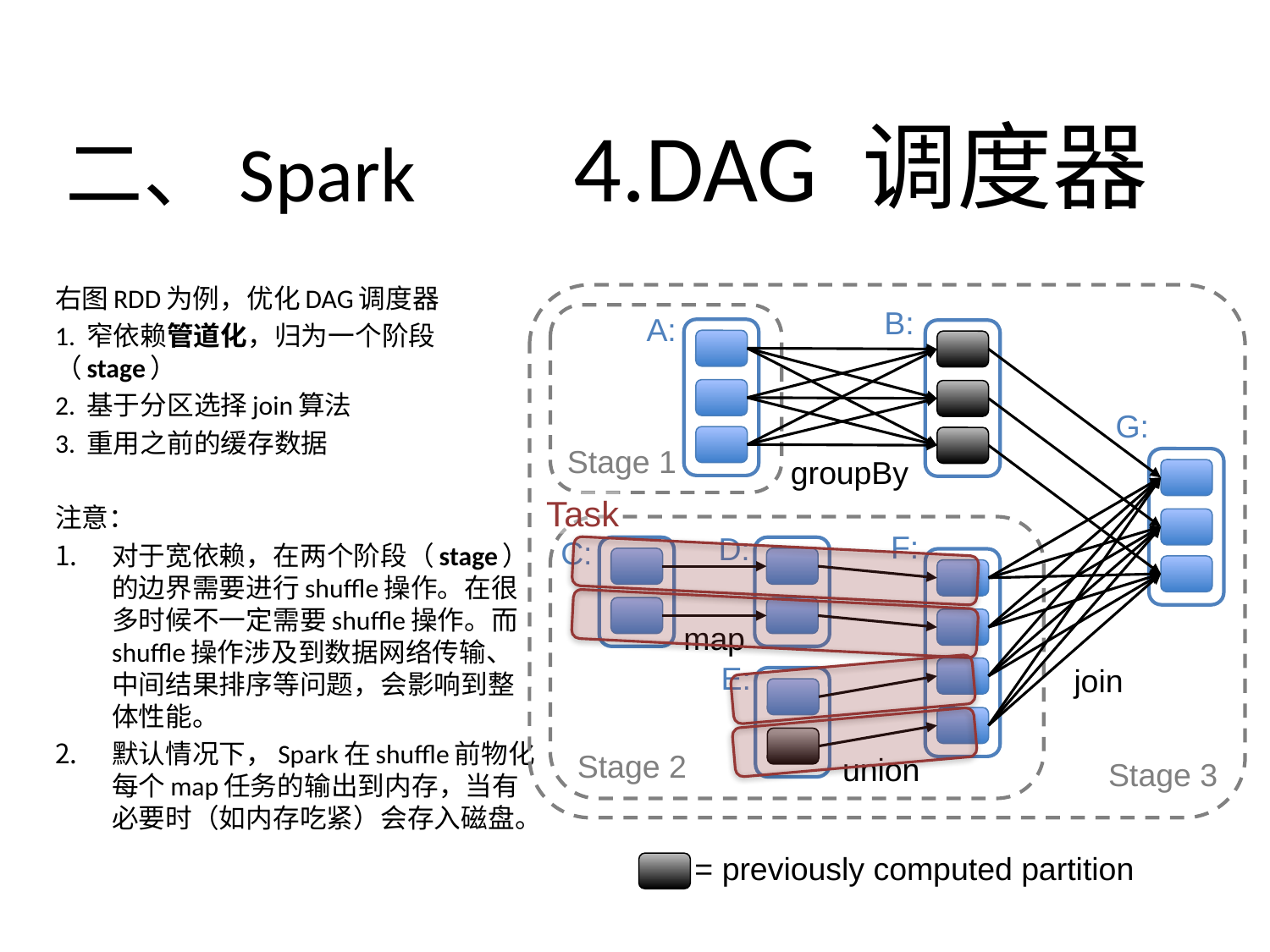

# 二、Spark 		4.DAG 调度器
右图RDD为例，优化DAG调度器
1. 窄依赖管道化，归为一个阶段（stage）
2. 基于分区选择join算法
3. 重用之前的缓存数据

注意：
对于宽依赖，在两个阶段（stage）的边界需要进行shuffle操作。在很多时候不一定需要shuffle操作。而shuffle操作涉及到数据网络传输、中间结果排序等问题，会影响到整体性能。
默认情况下，Spark在shuffle前物化每个map任务的输出到内存，当有必要时（如内存吃紧）会存入磁盘。

B:
A:

G:

Stage 1
groupBy

F:
D:
C:

map
E:
join

Stage 2
union
Stage 3

Task

= previously computed partition